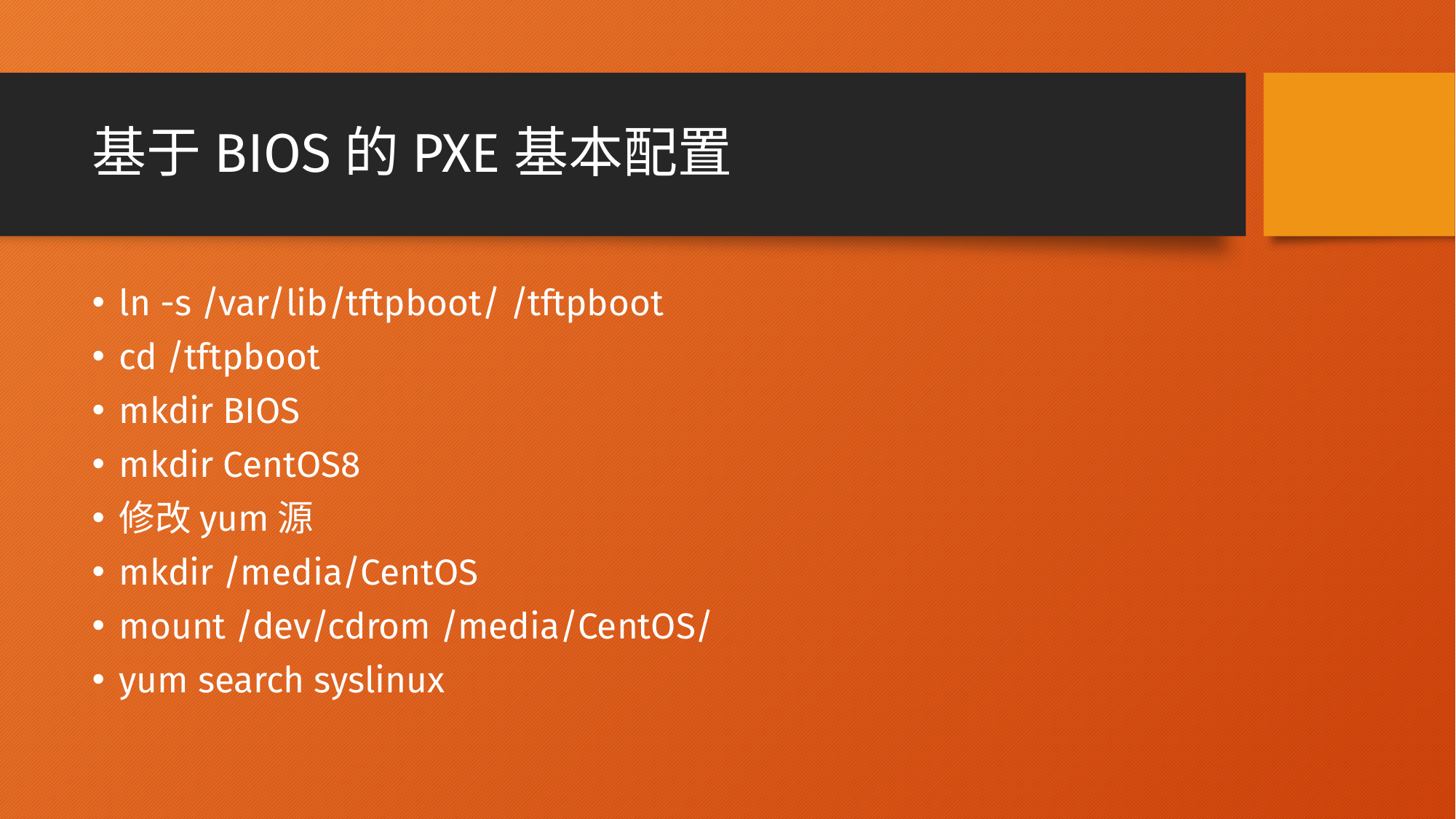

# 基于BIOS的PXE基本配置
ln -s /var/lib/tftpboot/ /tftpboot
cd /tftpboot
mkdir BIOS
mkdir CentOS8
修改yum源
mkdir /media/CentOS
mount /dev/cdrom /media/CentOS/
yum search syslinux